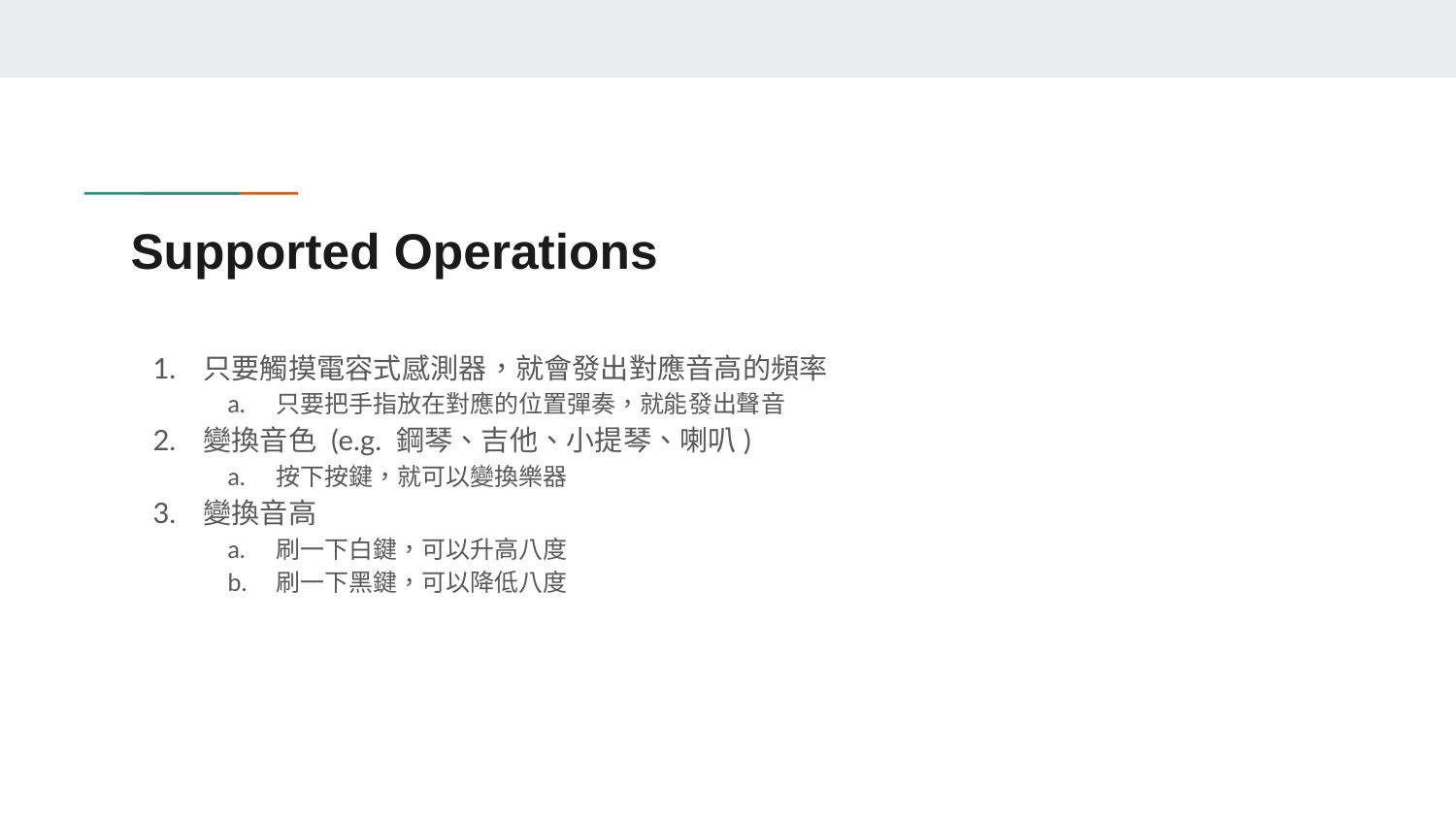

# Supported Operations
只要觸摸電容式感測器，就會發出對應音高的頻率
只要把手指放在對應的位置彈奏，就能發出聲音
變換音色 (e.g. 鋼琴、吉他、小提琴、喇叭)
按下按鍵，就可以變換樂器
變換音高
刷一下白鍵，可以升高八度
刷一下黑鍵，可以降低八度